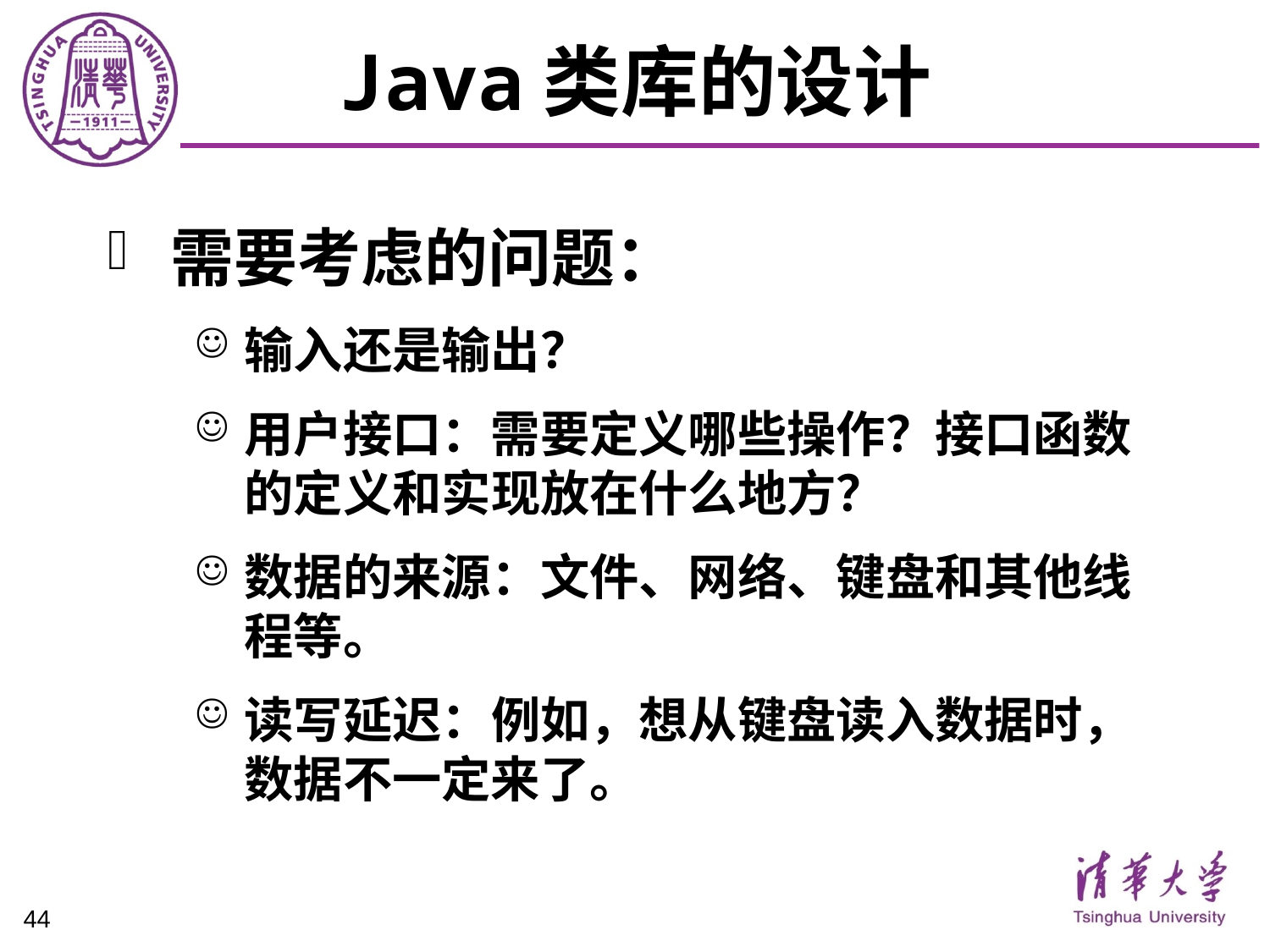

# Java类库的设计
需要考虑的问题：
输入还是输出？
用户接口：需要定义哪些操作？接口函数的定义和实现放在什么地方？
数据的来源：文件、网络、键盘和其他线程等。
读写延迟：例如，想从键盘读入数据时，数据不一定来了。
44